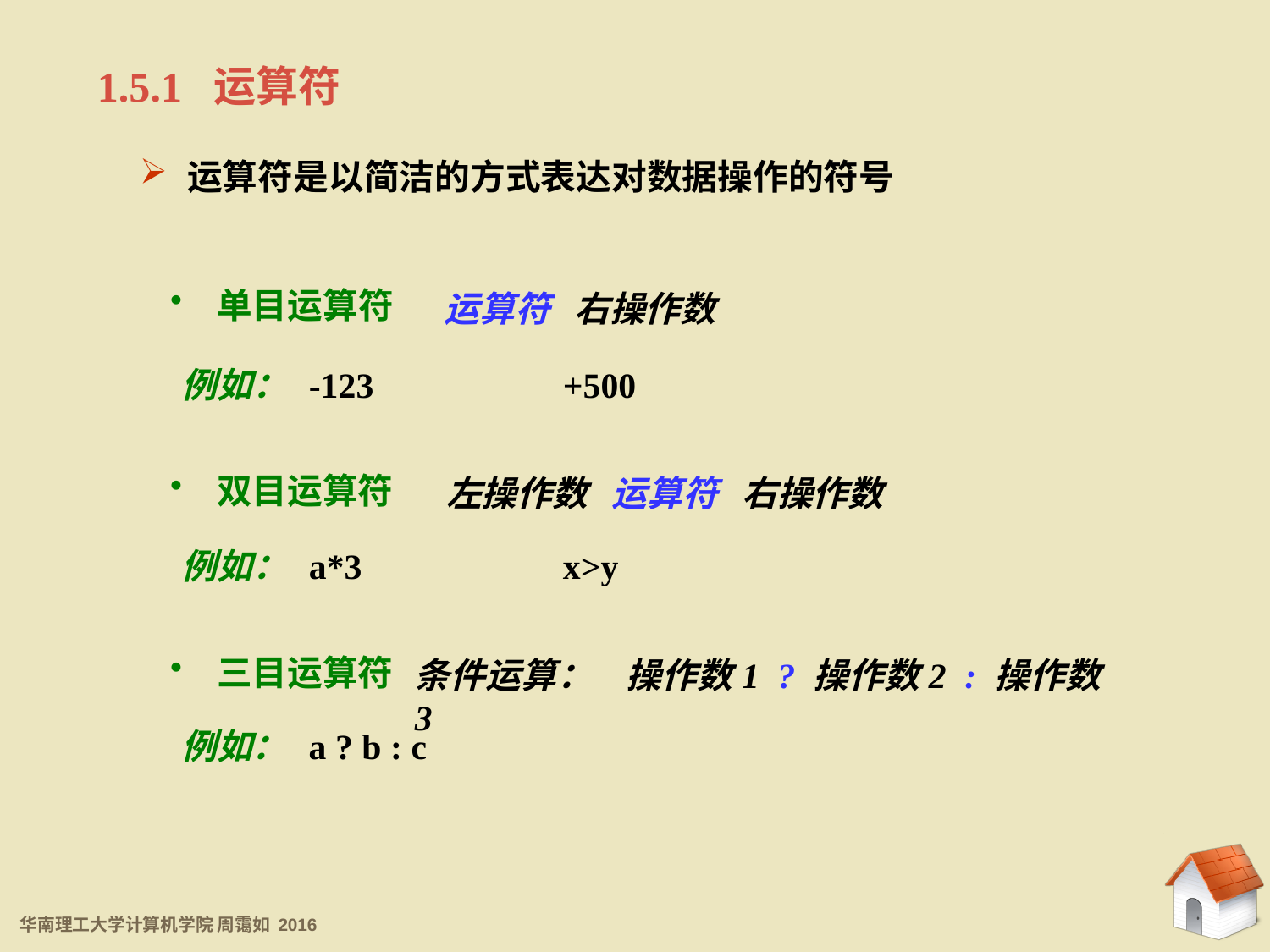

1.5.1  运算符
运算符是以简洁的方式表达对数据操作的符号
 单目运算符
运算符   右操作数
例如：	-123		+500
 双目运算符
左操作数   运算符   右操作数
例如：	a*3		x>y
 三目运算符
条件运算：    操作数1  ? 操作数2  : 操作数3
例如：	a ? b : c